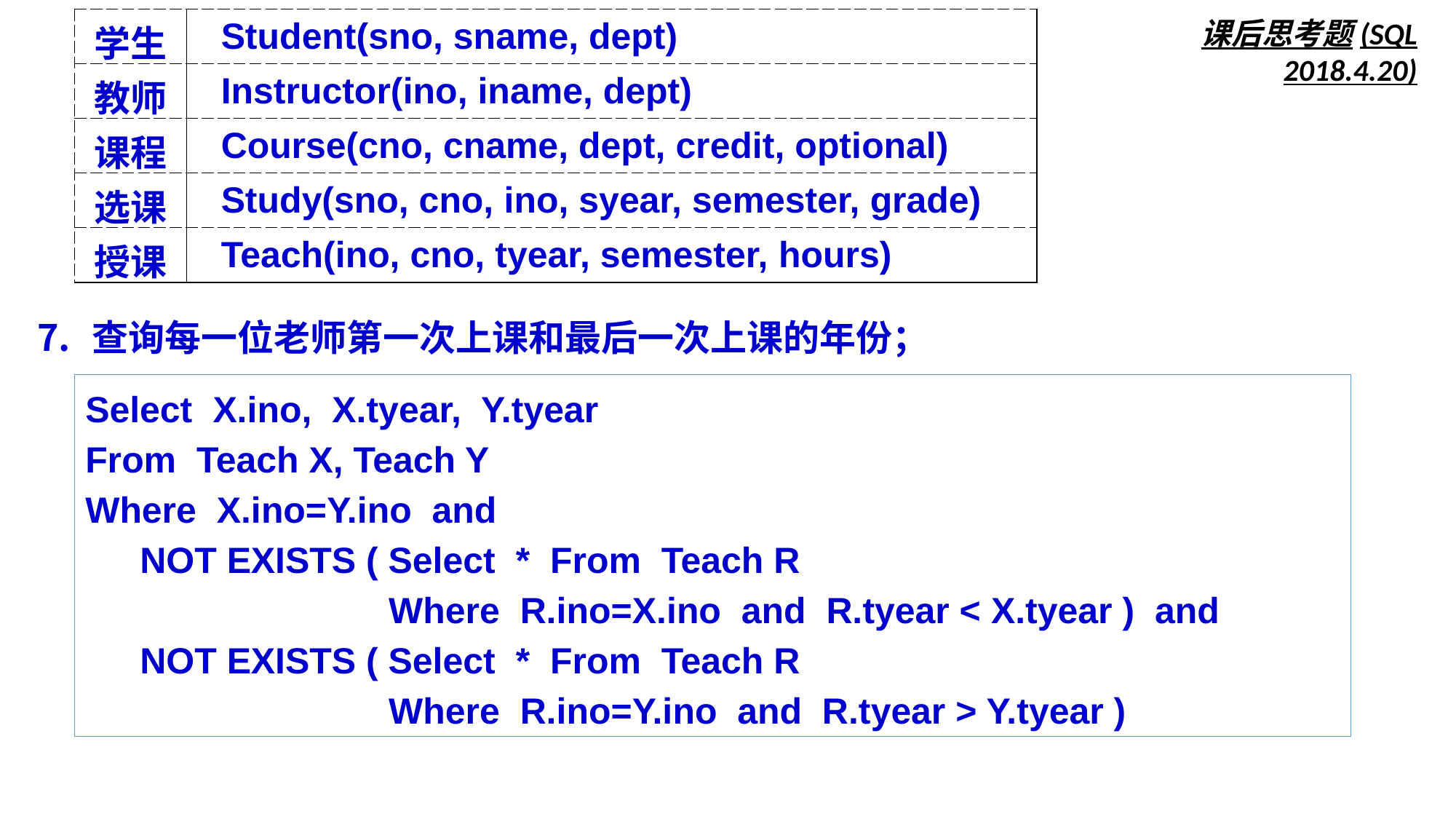

| 学生 | Student(sno, sname, dept) |
| --- | --- |
| 教师 | Instructor(ino, iname, dept) |
| 课程 | Course(cno, cname, dept, credit, optional) |
| 选课 | Study(sno, cno, ino, syear, semester, grade) |
| 授课 | Teach(ino, cno, tyear, semester, hours) |
课后思考题(SQL 2018.4.20)
查询每一位老师第一次上课和最后一次上课的年份；
Select  X.ino,  X.tyear,  Y.tyear
From  Teach X, Teach Y
Where  X.ino=Y.ino  and
NOT EXISTS ( Select  *  From  Teach R
   Where  R.ino=X.ino  and  R.tyear < X.tyear )  and
NOT EXISTS ( Select  *  From  Teach R
   Where  R.ino=Y.ino  and  R.tyear > Y.tyear )